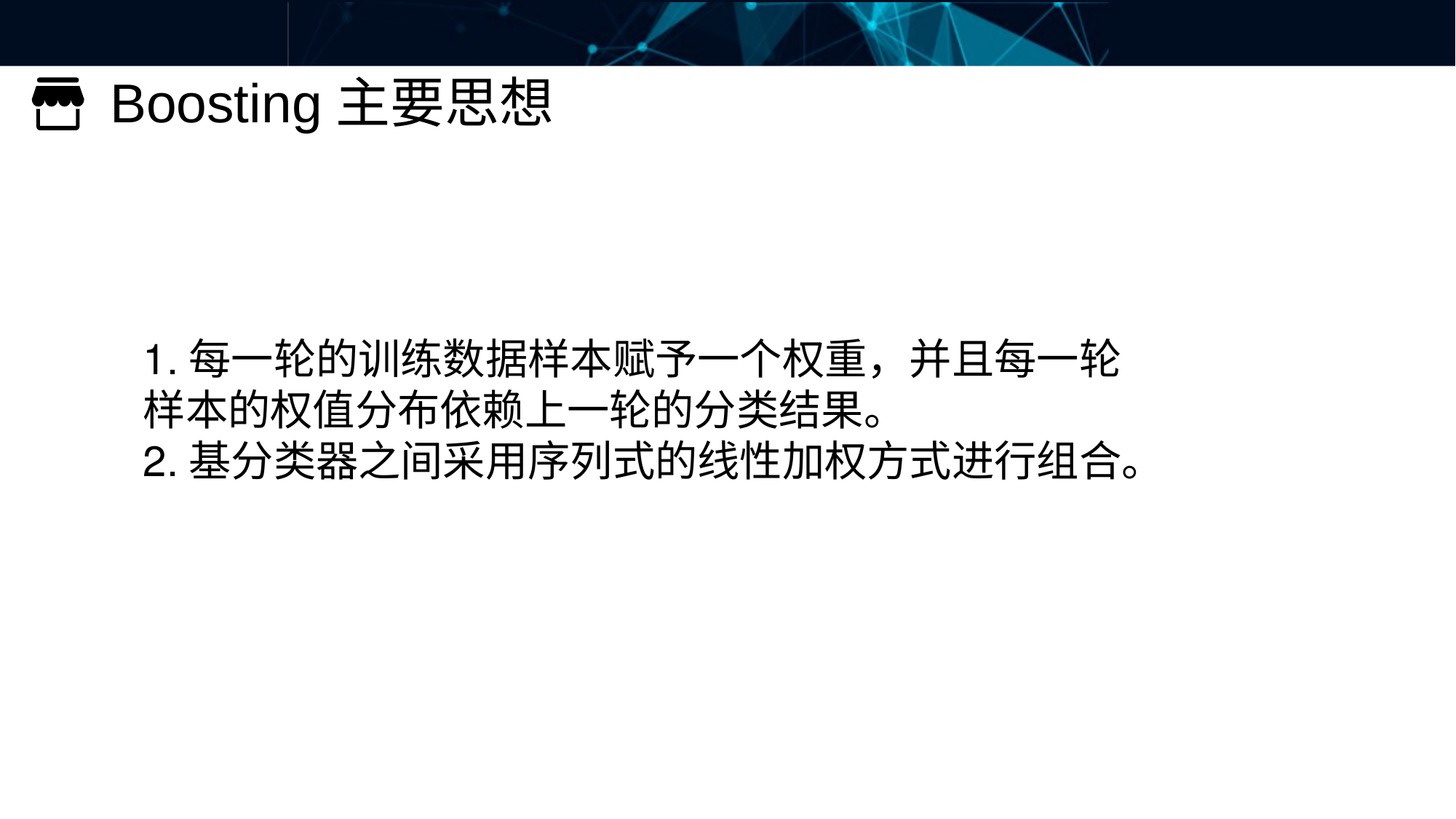

Boosting主要思想

1.每一轮的训练数据样本赋予一个权重，并且每一轮样本的权值分布依赖上一轮的分类结果。
2.基分类器之间采用序列式的线性加权方式进行组合。